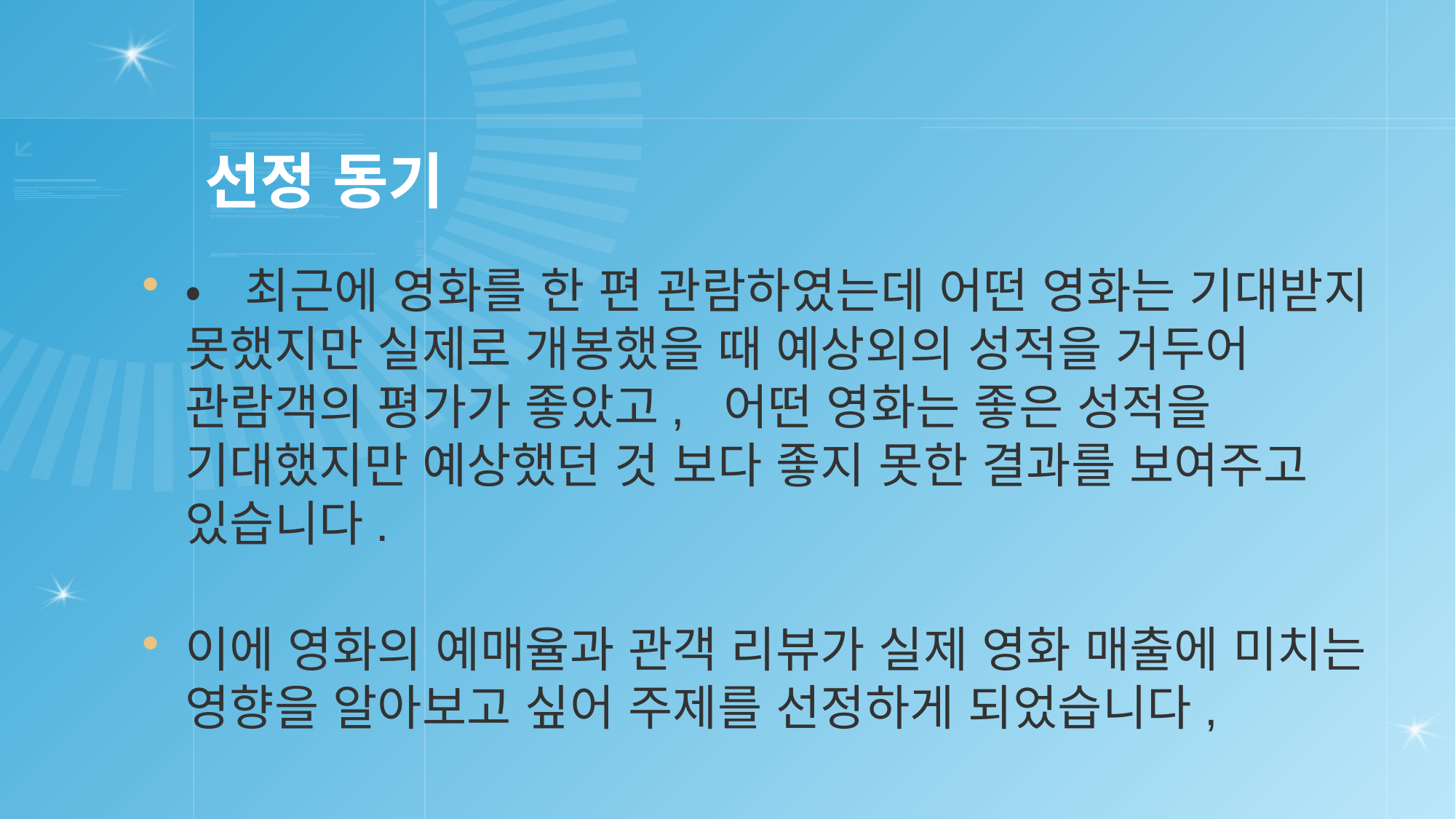

# 선정 동기
•최근에 영화를 한 편 관람하였는데 어떤 영화는 기대받지 못했지만 실제로 개봉했을 때 예상외의 성적을 거두어 관람객의 평가가 좋았고,  어떤 영화는 좋은 성적을 기대했지만 예상했던 것 보다 좋지 못한 결과를 보여주고 있습니다.
이에 영화의 예매율과 관객 리뷰가 실제 영화 매출에 미치는 영향을 알아보고 싶어 주제를 선정하게 되었습니다,